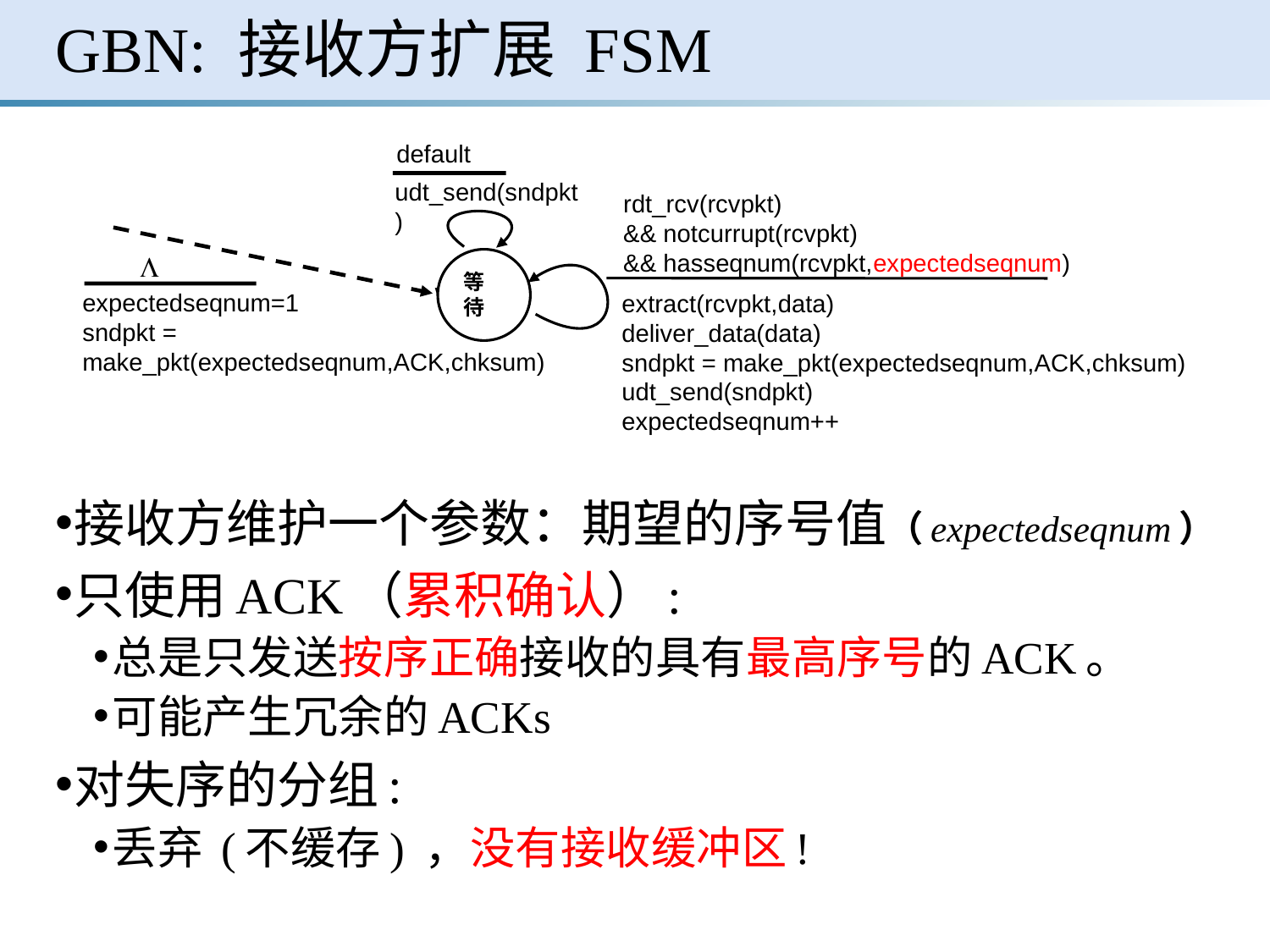

# GBN: 接收方扩展 FSM
default

udt_send(sndpkt)

  rdt_rcv(rcvpkt)
  && notcurrupt(rcvpkt)
  && hasseqnum(rcvpkt,expectedseqnum)

Λ
等待
Wait

expectedseqnum=1
sndpkt =
make_pkt(expectedseqnum,ACK,chksum)

extract(rcvpkt,data)
deliver_data(data)
sndpkt = make_pkt(expectedseqnum,ACK,chksum)
udt_send(sndpkt)
expectedseqnum++

接收方维护一个参数：期望的序号值（expectedseqnum）
只使用ACK（累积确认）:
总是只发送按序正确接收的具有最高序号的ACK。
可能产生冗余的ACKs
对失序的分组:
丢弃 (不缓存) ，没有接收缓冲区!